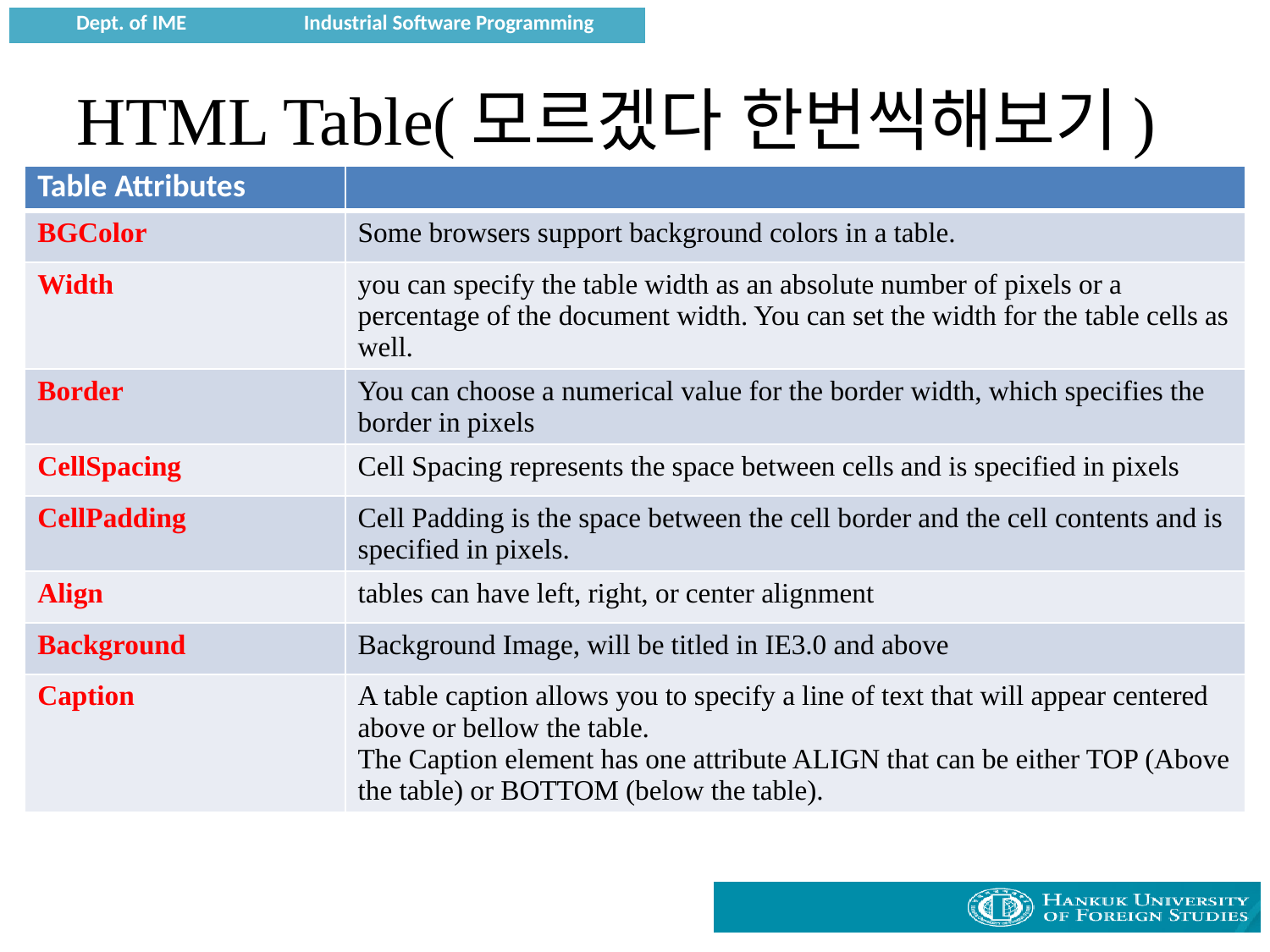

# HTML Table(모르겠다 한번씩해보기)
| Table Attributes |  |
| --- | --- |
| BGColor | Some browsers support background colors in a table. |
| Width | you can specify the table width as an absolute number of pixels or a percentage of the document width. You can set the width for the table cells as well. |
| Border | You can choose a numerical value for the border width, which specifies the border in pixels |
| CellSpacing | Cell Spacing represents the space between cells and is specified in pixels |
| CellPadding | Cell Padding is the space between the cell border and the cell contents and is specified in pixels. |
| Align | tables can have left, right, or center alignment |
| Background | Background Image, will be titled in IE3.0 and above |
| Caption | A table caption allows you to specify a line of text that will appear centered above or bellow the table. The Caption element has one attribute ALIGN that can be either TOP (Above the table) or BOTTOM (below the table). |